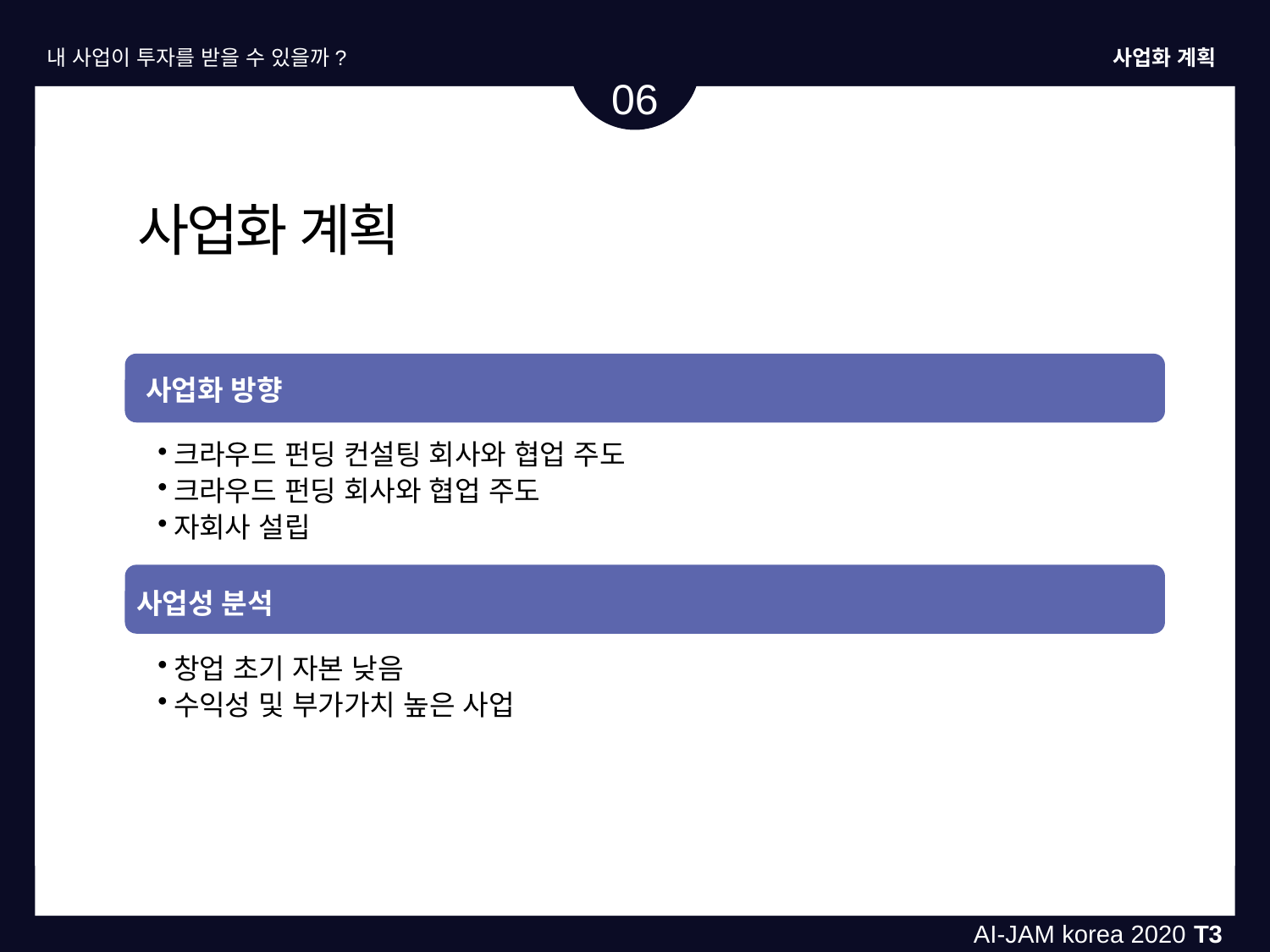

내 사업이 투자를 받을 수 있을까?
사업화 계획
06

사업화 계획
사업화 계획

사업화 방향

크라우드 펀딩 컨설팅 회사와 협업 주도
크라우드 펀딩 회사와 협업 주도
자회사 설립

사업성 분석

창업 초기 자본 낮음
수익성 및 부가가치 높은 사업
AI-JAM korea 2020 T3